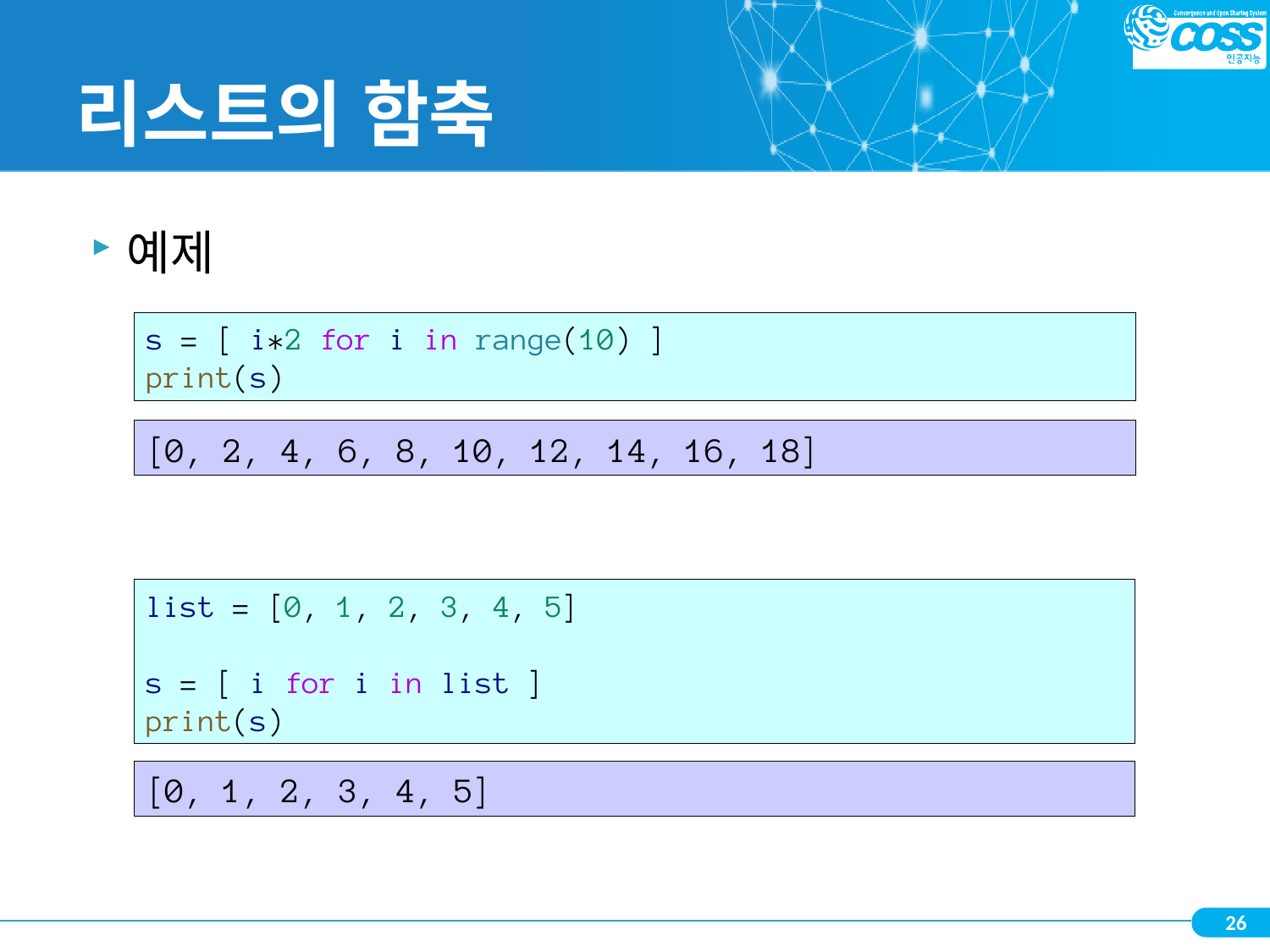

# 리스트의 함축
예제
s = [ i*2 for i in range(10) ]
print(s)
[0, 2, 4, 6, 8, 10, 12, 14, 16, 18]
list = [0, 1, 2, 3, 4, 5]
s = [ i for i in list ]
print(s)
[0, 1, 2, 3, 4, 5]